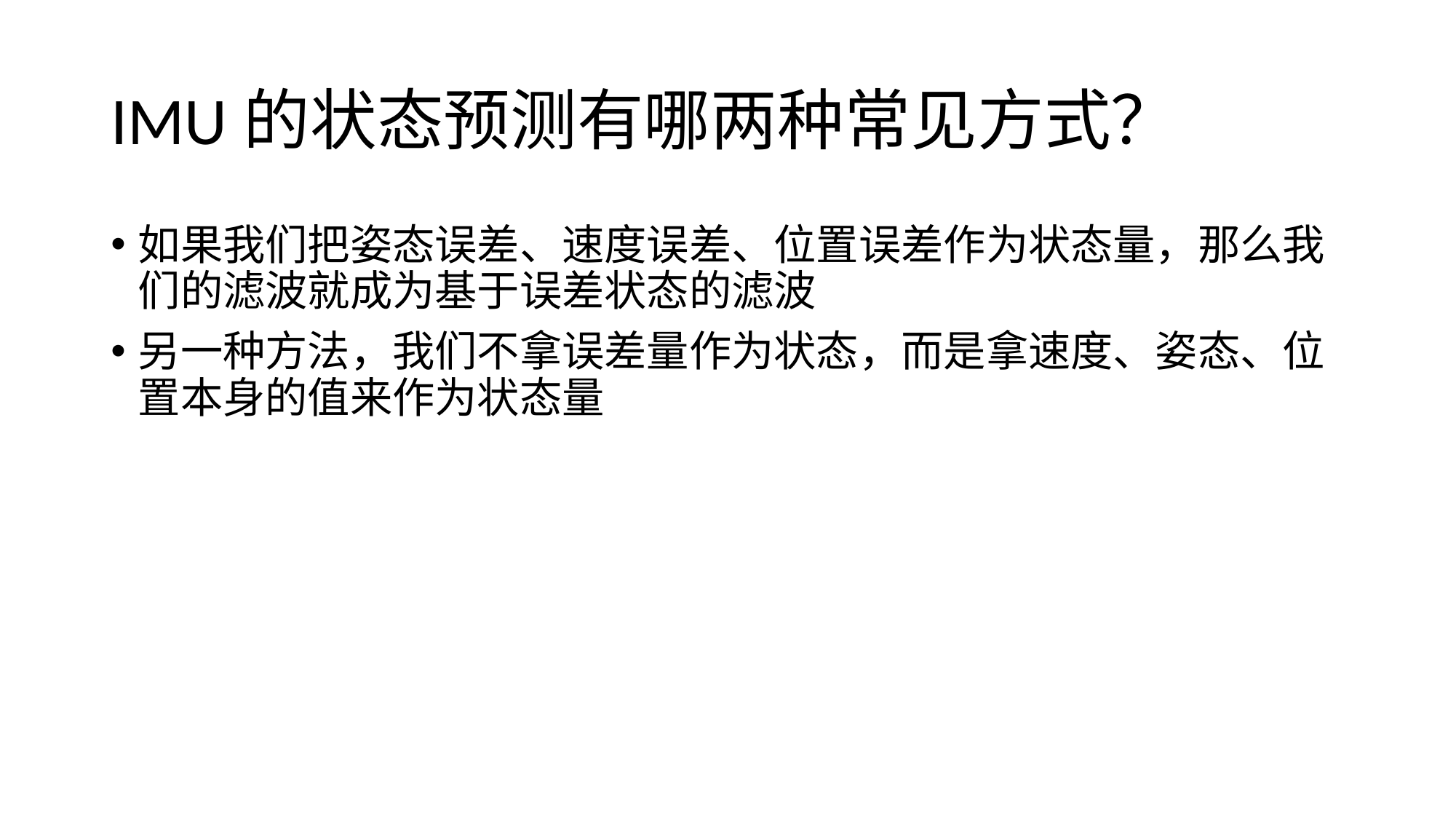

# IMU的状态预测有哪两种常见方式？
如果我们把姿态误差、速度误差、位置误差作为状态量，那么我们的滤波就成为基于误差状态的滤波
另一种方法，我们不拿误差量作为状态，而是拿速度、姿态、位置本身的值来作为状态量